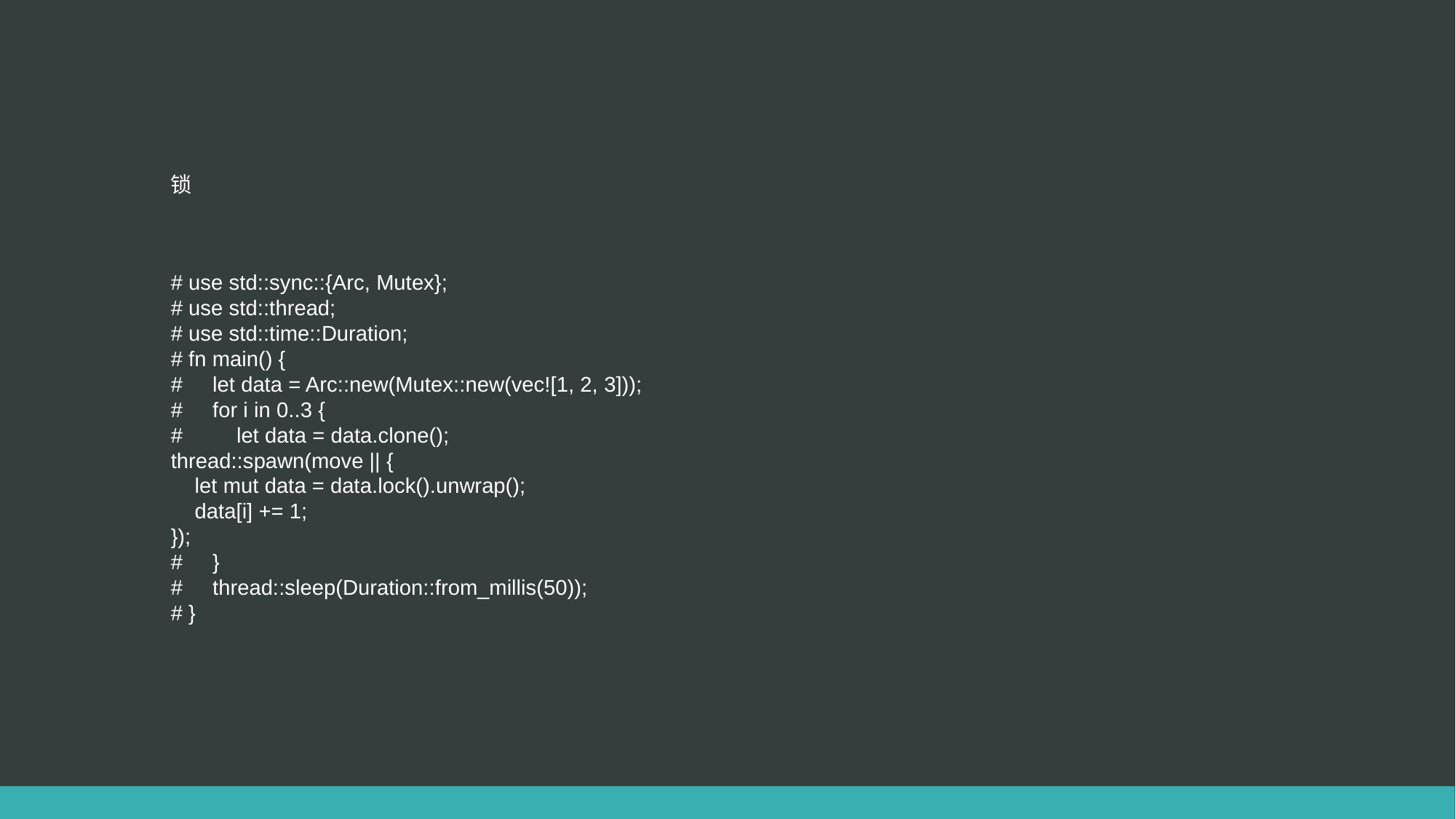

# 锁
# use std::sync::{Arc, Mutex};
# use std::thread;
# use std::time::Duration;
# fn main() {
#     let data = Arc::new(Mutex::new(vec![1, 2, 3]));
#     for i in 0..3 {
#         let data = data.clone();
thread::spawn(move || {
    let mut data = data.lock().unwrap();
    data[i] += 1;
});
#     }
#     thread::sleep(Duration::from_millis(50));
# }